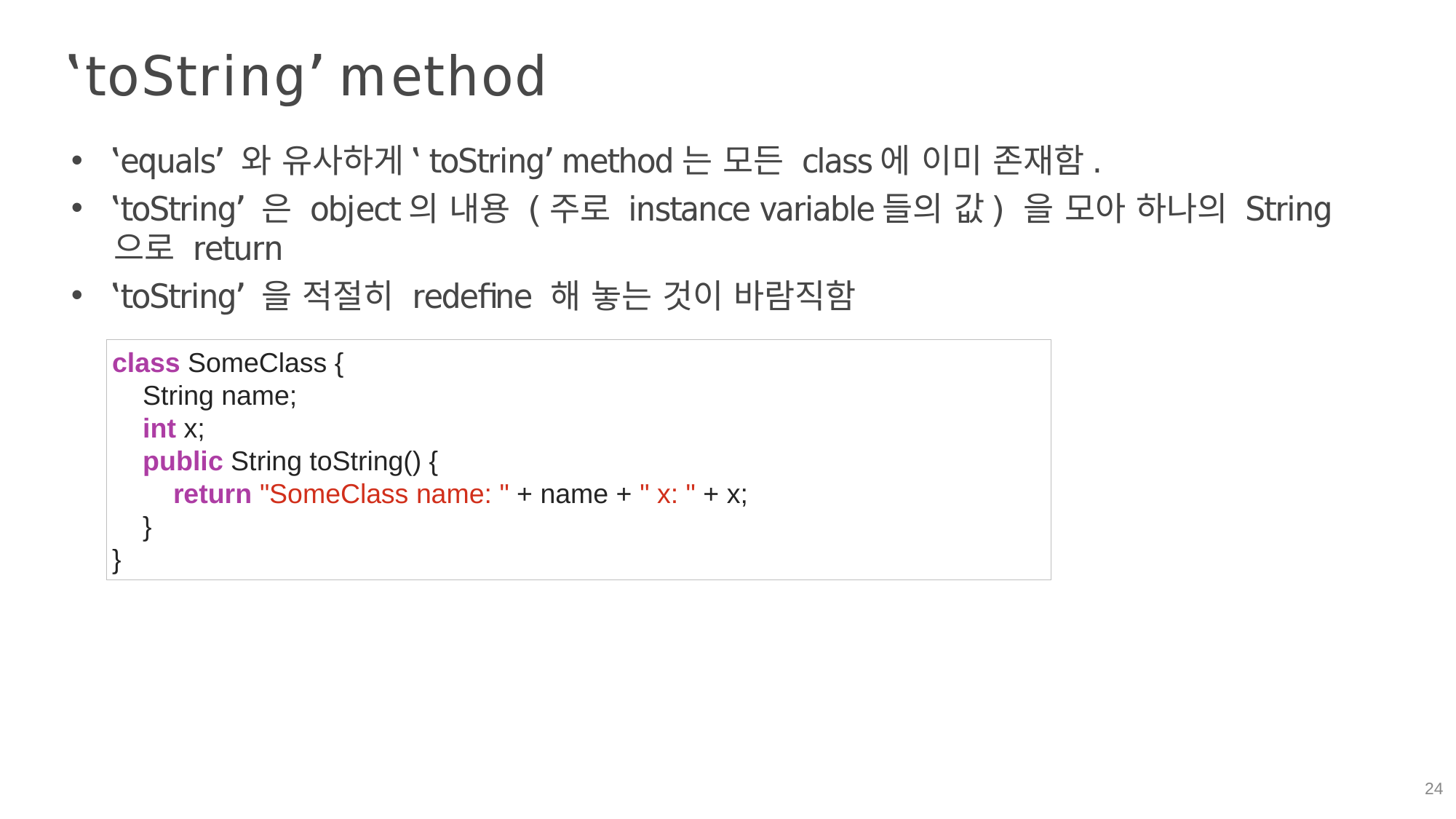

# ‘toString’ method
‘equals’ 와 유사하게 ‘toString’ method는 모든 class에 이미 존재함.
‘toString’ 은 object의 내용 (주로 instance variable들의 값) 을 모아 하나의 String으로 return
‘toString’ 을 적절히 redefine 해 놓는 것이 바람직함
class SomeClass {
    String name;
    int x;
    public String toString() {
        return "SomeClass name: " + name + " x: " + x;
    }
}
24